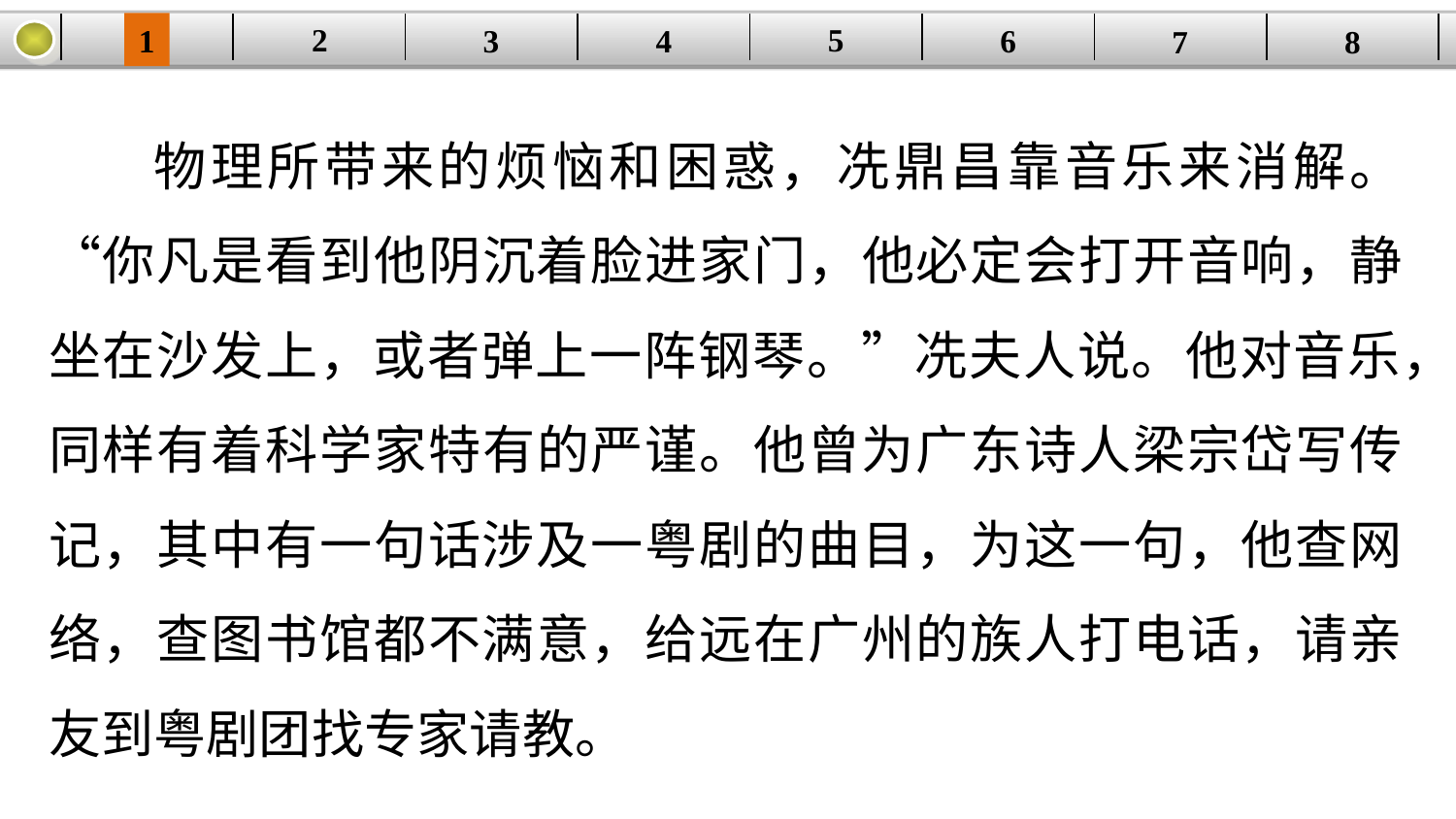

5
2
1
4
6
|  |  |  |  |  |  |  |  |
| --- | --- | --- | --- | --- | --- | --- | --- |
3
8
7

物理所带来的烦恼和困惑，冼鼎昌靠音乐来消解。“你凡是看到他阴沉着脸进家门，他必定会打开音响，静坐在沙发上，或者弹上一阵钢琴。”冼夫人说。他对音乐，同样有着科学家特有的严谨。他曾为广东诗人梁宗岱写传记，其中有一句话涉及一粤剧的曲目，为这一句，他查网络，查图书馆都不满意，给远在广州的族人打电话，请亲友到粤剧团找专家请教。